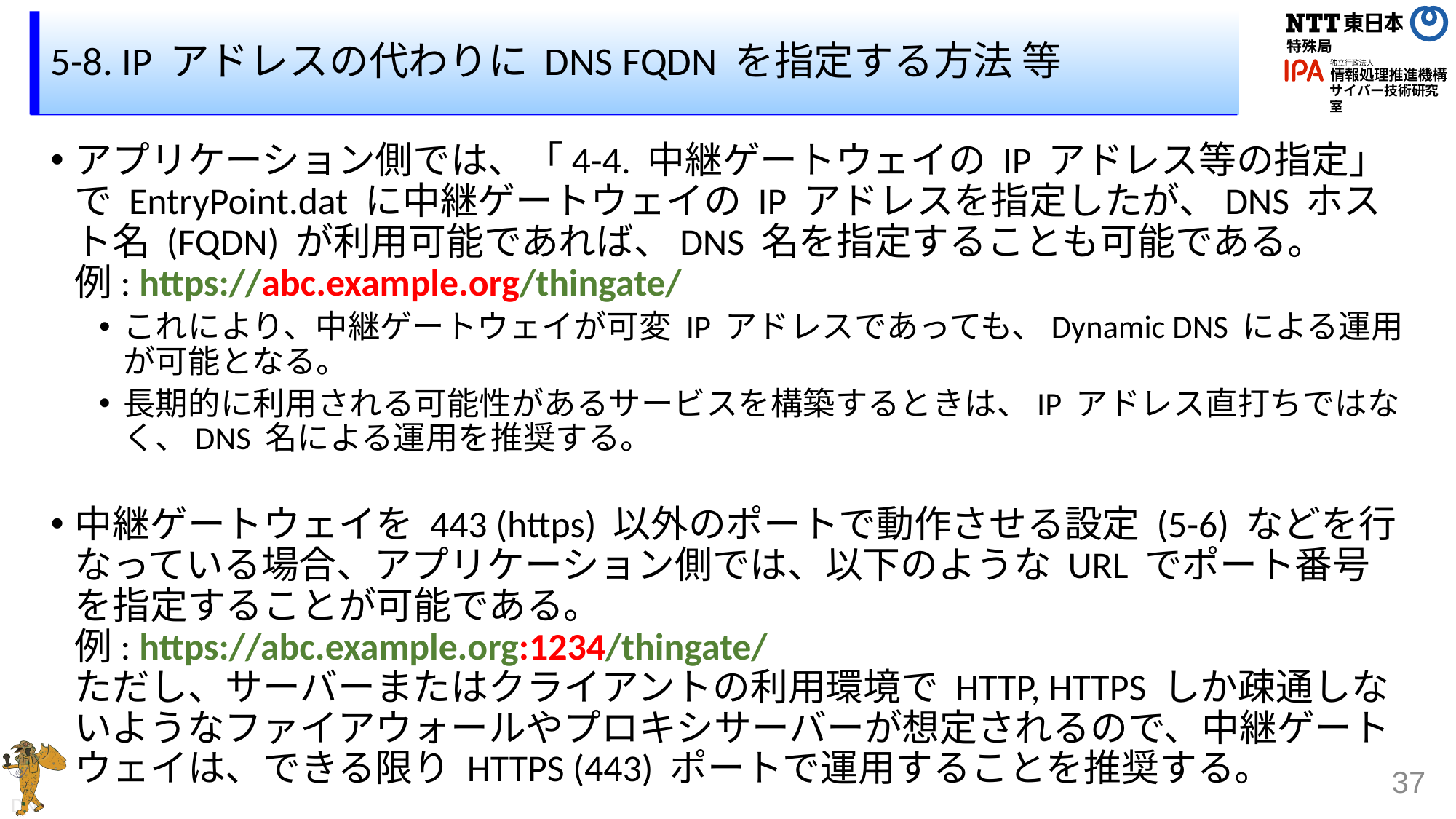

# 5-8. IP アドレスの代わりに DNS FQDN を指定する方法 等
アプリケーション側では、「4-4. 中継ゲートウェイの IP アドレス等の指定」で EntryPoint.dat に中継ゲートウェイの IP アドレスを指定したが、DNS ホスト名 (FQDN) が利用可能であれば、DNS 名を指定することも可能である。
例: https://abc.example.org/thingate/
これにより、中継ゲートウェイが可変 IP アドレスであっても、Dynamic DNS による運用が可能となる。
長期的に利用される可能性があるサービスを構築するときは、IP アドレス直打ちではなく、DNS 名による運用を推奨する。
中継ゲートウェイを 443 (https) 以外のポートで動作させる設定 (5-6) などを行なっている場合、アプリケーション側では、以下のような URL でポート番号を指定することが可能である。
例: https://abc.example.org:1234/thingate/
ただし、サーバーまたはクライアントの利用環境で HTTP, HTTPS しか疎通しないようなファイアウォールやプロキシサーバーが想定されるので、中継ゲートウェイは、できる限り HTTPS (443) ポートで運用することを推奨する。
37